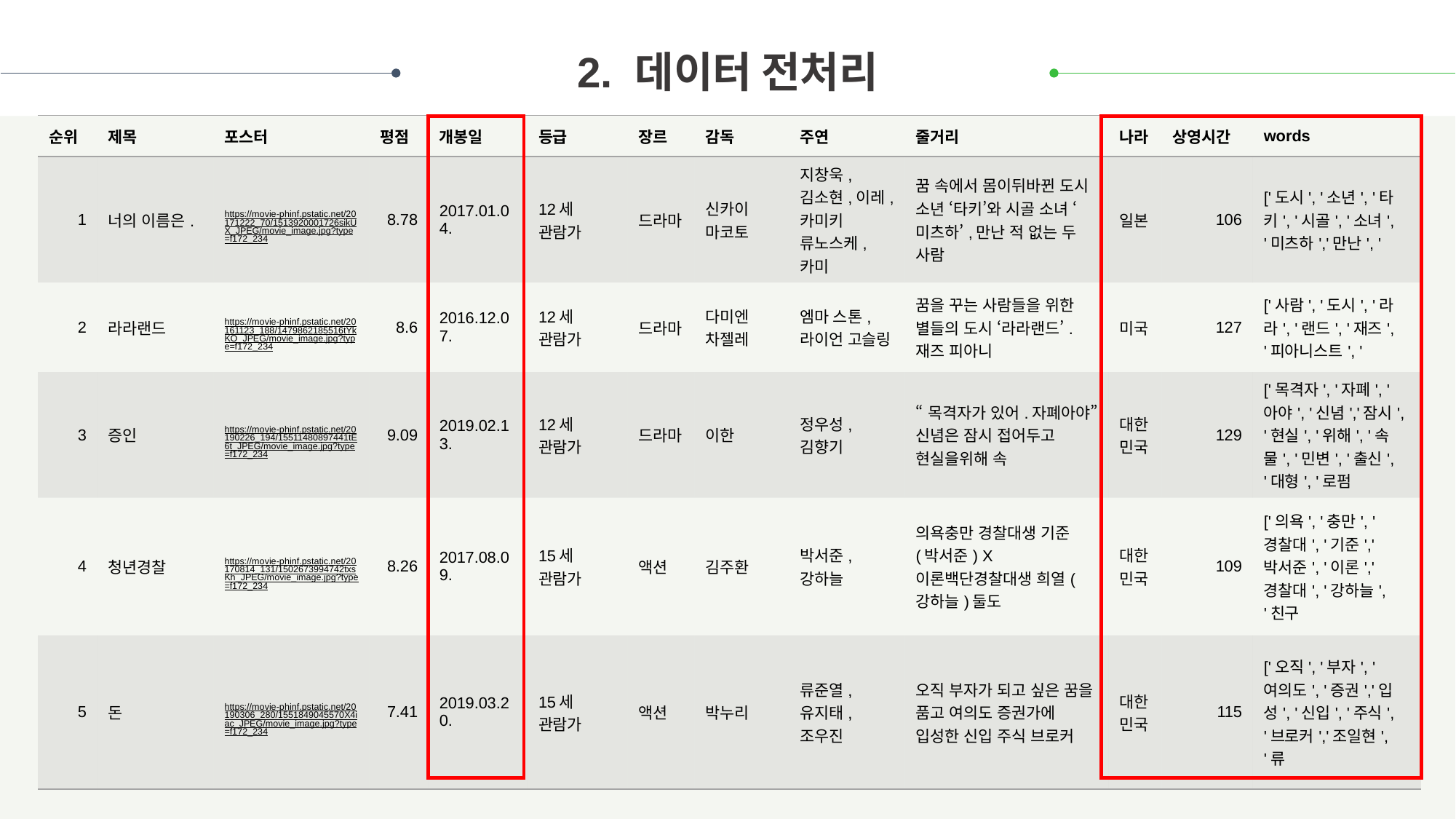

2. 데이터 전처리
| 순위​ | 제목​ | 포스터​ | 평점​ | 개봉일​ | 등급​ | 장르​ | 감독​ | 주연​ | 줄거리​ | 나라​ | 상영시간​ | words​ |
| --- | --- | --- | --- | --- | --- | --- | --- | --- | --- | --- | --- | --- |
| 1​ | 너의 이름은.​ | https://movie-phinf.pstatic.net/20171222\_70/1513920001726sikUX\_JPEG/movie\_image.jpg?type=f172\_234​ | 8.78​ | 2017.01.04.​ | 12세 관람가​ | 드라마​ | 신카이 마코토​ | 지창욱,김소현,이레,카미키 류노스케,카미 | 꿈 속에서 몸이뒤바뀐 도시 소년 ‘타키’와 시골 소녀 ‘미츠하’,만난 적 없는 두 사람 | 일본​ | 106​ | ['도시', '소년', '타키', '시골', '소녀', '미츠하','만난', '​ |
| 2​ | 라라랜드​ | https://movie-phinf.pstatic.net/20161123\_188/1479862185516tYkKO\_JPEG/movie\_image.jpg?type=f172\_234​ | 8.6​ | 2016.12.07.​ | 12세 관람가​ | 드라마​ | 다미엔 차젤레​ | 엠마 스톤,라이언 고슬링​ | 꿈을 꾸는 사람들을 위한 별들의 도시 ‘라라랜드’.재즈 피아니 | 미국​ | 127​ | ['사람', '도시', '라라', '랜드', '재즈', '피아니스트', '​ |
| 3​ | 증인​ | https://movie-phinf.pstatic.net/20190226\_194/15511480897441tE6t\_JPEG/movie\_image.jpg?type=f172\_234​ | 9.09​ | 2019.02.13.​ | 12세 관람가​ | 드라마​ | 이한​ | 정우성,김향기​ | “목격자가 있어.자폐아야”신념은 잠시 접어두고 현실을위해 속 | 대한민국​ | 129​ | ['목격자', '자폐', '아야', '신념','잠시', '현실', '위해', '속물', '민변', '출신', '대형', '로펌​ |
| 4​ | 청년경찰​ | https://movie-phinf.pstatic.net/20170814\_131/1502673994742txsKh\_JPEG/movie\_image.jpg?type=f172\_234​ | 8.26​ | 2017.08.09.​ | 15세 관람가​ | 액션​ | 김주환​ | 박서준,강하늘​ | 의욕충만 경찰대생 기준(박서준) X이론백단경찰대생 희열(강하늘)둘도 | 대한민국​ | 109​ | ['의욕', '충만', '경찰대', '기준','박서준', '이론','경찰대', '강하늘', '친구​ |
| 5​ | 돈​ | https://movie-phinf.pstatic.net/20190306\_280/1551849045570X4iac\_JPEG/movie\_image.jpg?type=f172\_234​ | 7.41​ | 2019.03.20.​ | 15세 관람가​ | 액션​ | 박누리​ | 류준열,유지태,조우진​ | 오직 부자가 되고 싶은 꿈을 품고 여의도 증권가에 입성한 신입 주식 브로커 | 대한민국​ | 115​ | ['오직', '부자', '여의도', '증권','입성', '신입', '주식', '브로커','조일현', '류​ |